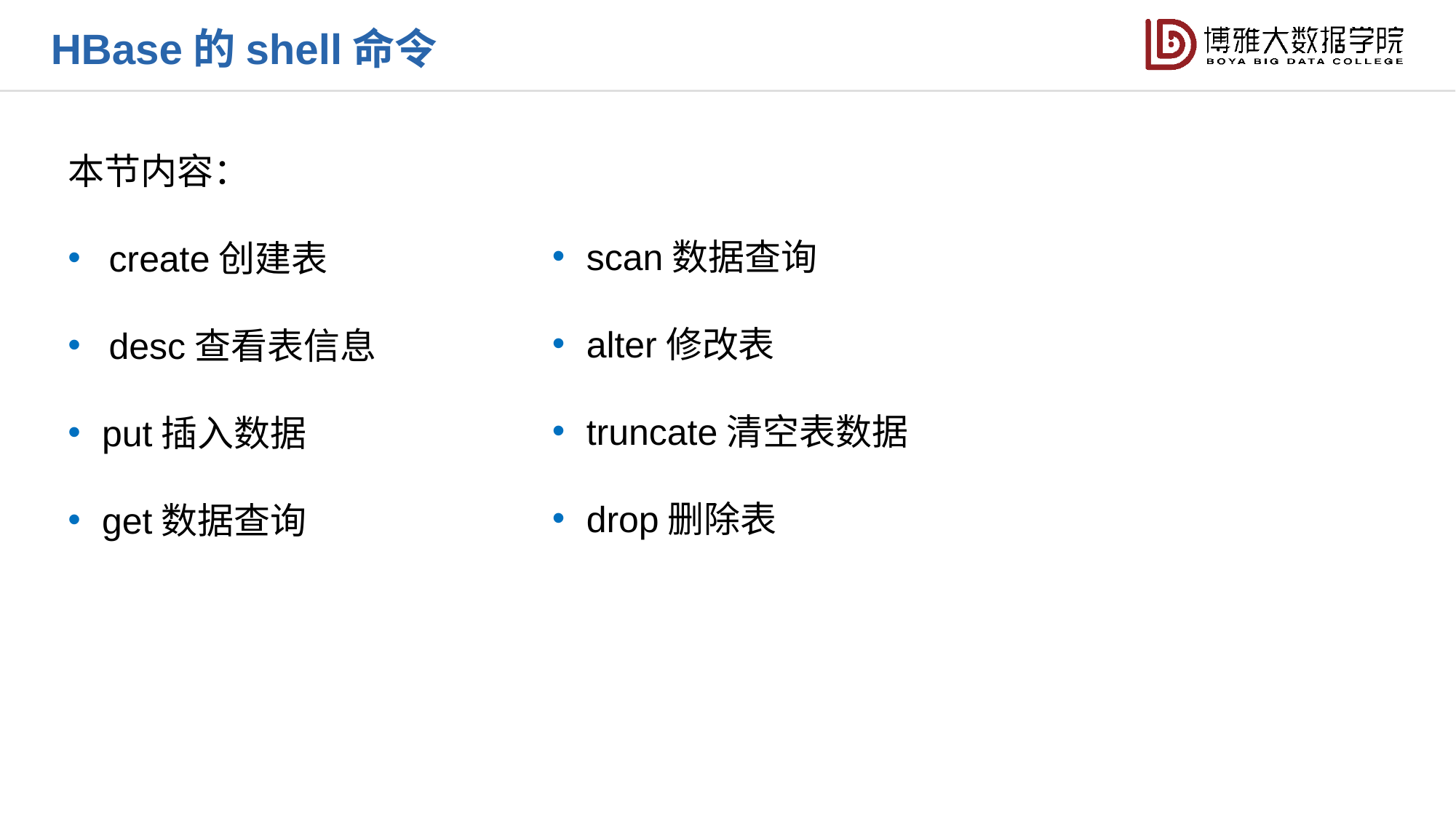

HBase的shell命令
本节内容：

create创建表

desc查看表信息

put插入数据

get数据查询

scan数据查询

alter修改表

truncate清空表数据

drop删除表